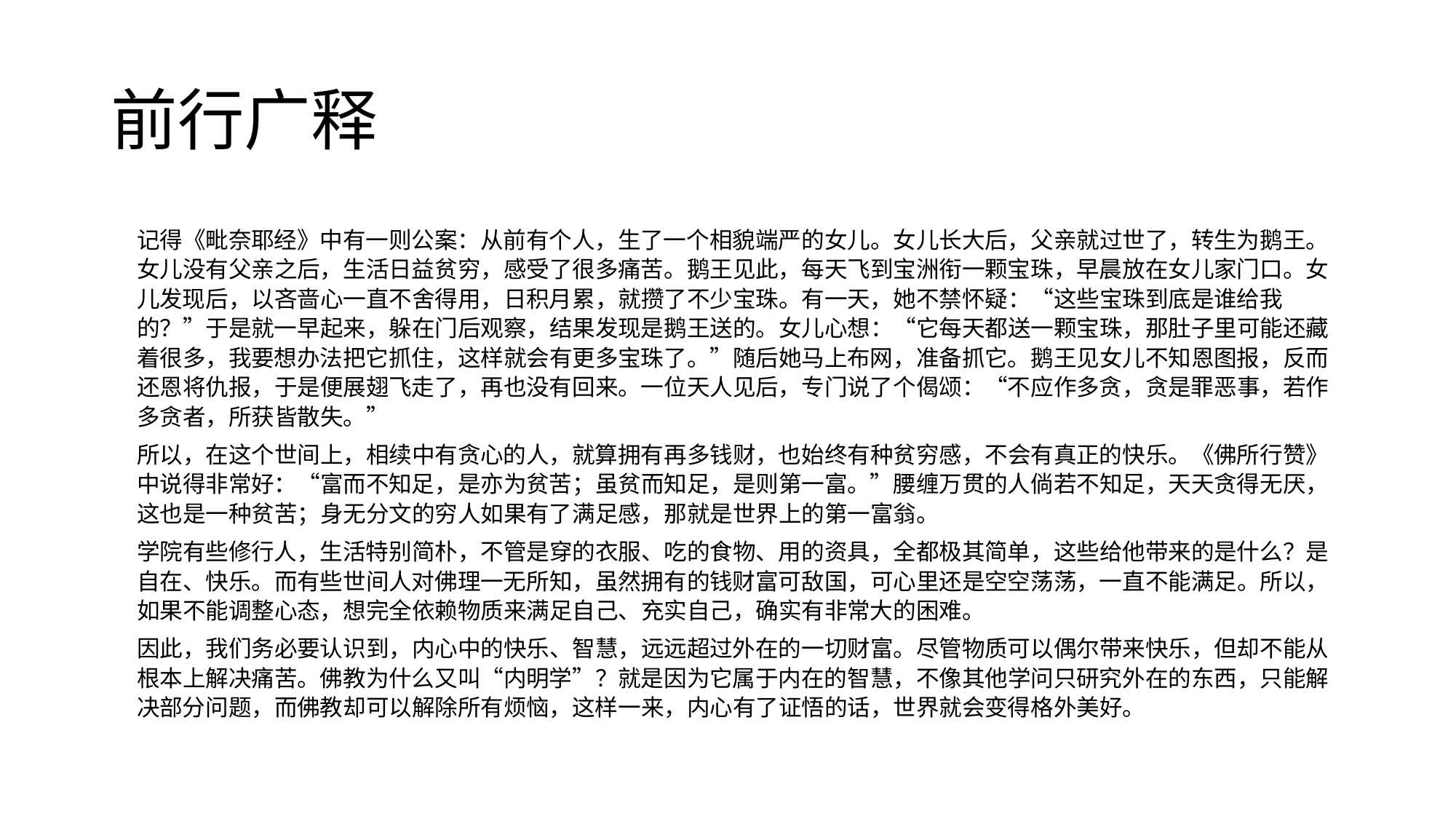

# 前行广释
记得《毗奈耶经》中有一则公案：从前有个人，生了一个相貌端严的女儿。女儿长大后，父亲就过世了，转生为鹅王。女儿没有父亲之后，生活日益贫穷，感受了很多痛苦。鹅王见此，每天飞到宝洲衔一颗宝珠，早晨放在女儿家门口。女儿发现后，以吝啬心一直不舍得用，日积月累，就攒了不少宝珠。有一天，她不禁怀疑：“这些宝珠到底是谁给我的？”于是就一早起来，躲在门后观察，结果发现是鹅王送的。女儿心想：“它每天都送一颗宝珠，那肚子里可能还藏着很多，我要想办法把它抓住，这样就会有更多宝珠了。”随后她马上布网，准备抓它。鹅王见女儿不知恩图报，反而还恩将仇报，于是便展翅飞走了，再也没有回来。一位天人见后，专门说了个偈颂：“不应作多贪，贪是罪恶事，若作多贪者，所获皆散失。”
所以，在这个世间上，相续中有贪心的人，就算拥有再多钱财，也始终有种贫穷感，不会有真正的快乐。《佛所行赞》中说得非常好：“富而不知足，是亦为贫苦；虽贫而知足，是则第一富。”腰缠万贯的人倘若不知足，天天贪得无厌，这也是一种贫苦；身无分文的穷人如果有了满足感，那就是世界上的第一富翁。
学院有些修行人，生活特别简朴，不管是穿的衣服、吃的食物、用的资具，全都极其简单，这些给他带来的是什么？是自在、快乐。而有些世间人对佛理一无所知，虽然拥有的钱财富可敌国，可心里还是空空荡荡，一直不能满足。所以，如果不能调整心态，想完全依赖物质来满足自己、充实自己，确实有非常大的困难。
因此，我们务必要认识到，内心中的快乐、智慧，远远超过外在的一切财富。尽管物质可以偶尔带来快乐，但却不能从根本上解决痛苦。佛教为什么又叫“内明学”？就是因为它属于内在的智慧，不像其他学问只研究外在的东西，只能解决部分问题，而佛教却可以解除所有烦恼，这样一来，内心有了证悟的话，世界就会变得格外美好。